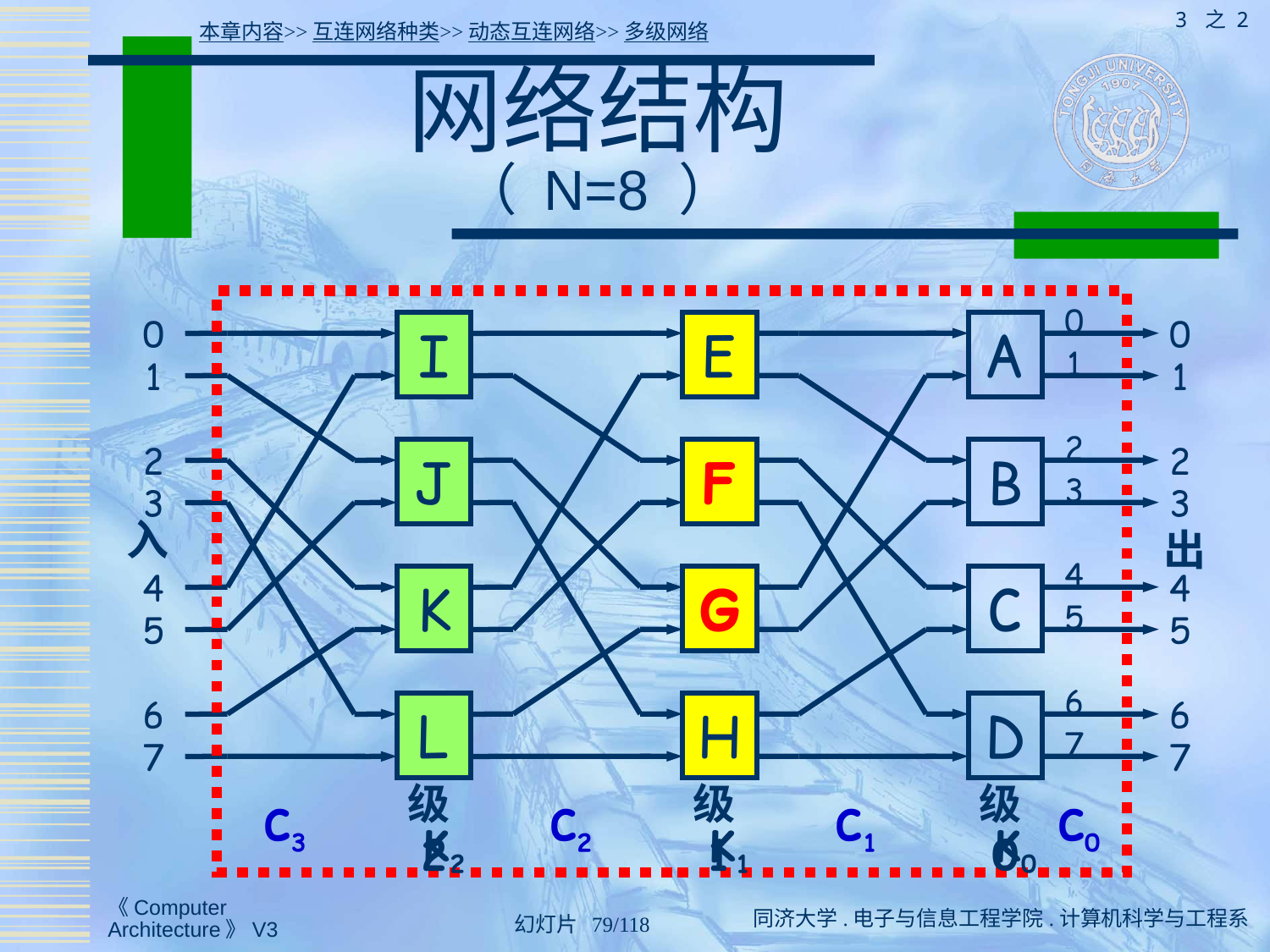

3 之 2
本章内容>>互连网络种类>>动态互连网络>>多级网络
# 网络结构 （ N=8 ）

0
0
I
E
A
0

1
1
1

2
2
J
F
B
2

3
3
3

入
出
4
4
K
G
C
4

5
5
5

6
6
L
H
D
6

7
7
7

级2
级1
级0
C3
C2
C1
C0
K2
K1
K0